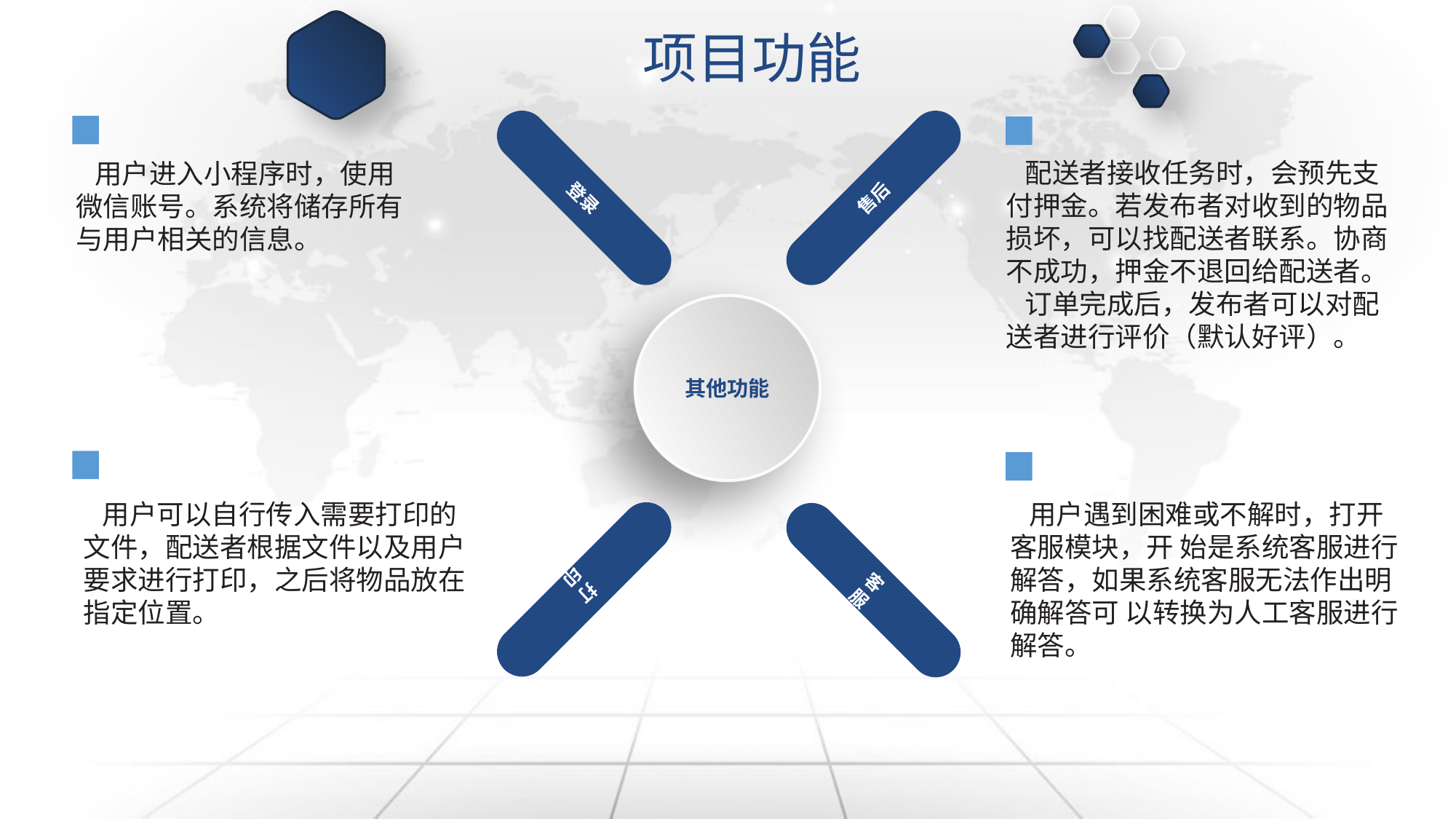

项目功能

  配送者接收任务时，会预先支付押金。若发布者对收到的物品损坏，可以找配送者联系。协商不成功，押金不退回给配送者。
  订单完成后，发布者可以对配送者进行评价（默认好评）。
  用户进入小程序时，使用微信账号。系统将储存所有与用户相关的信息。
登录
售后
其他功能

  用户可以自行传入需要打印的文件，配送者根据文件以及用户要求进行打印，之后将物品放在指定位置。
  用户遇到困难或不解时，打开客服模块，开 始是系统客服进行解答，如果系统客服无法作出明确解答可 以转换为人工客服进行解答。

客服
打印